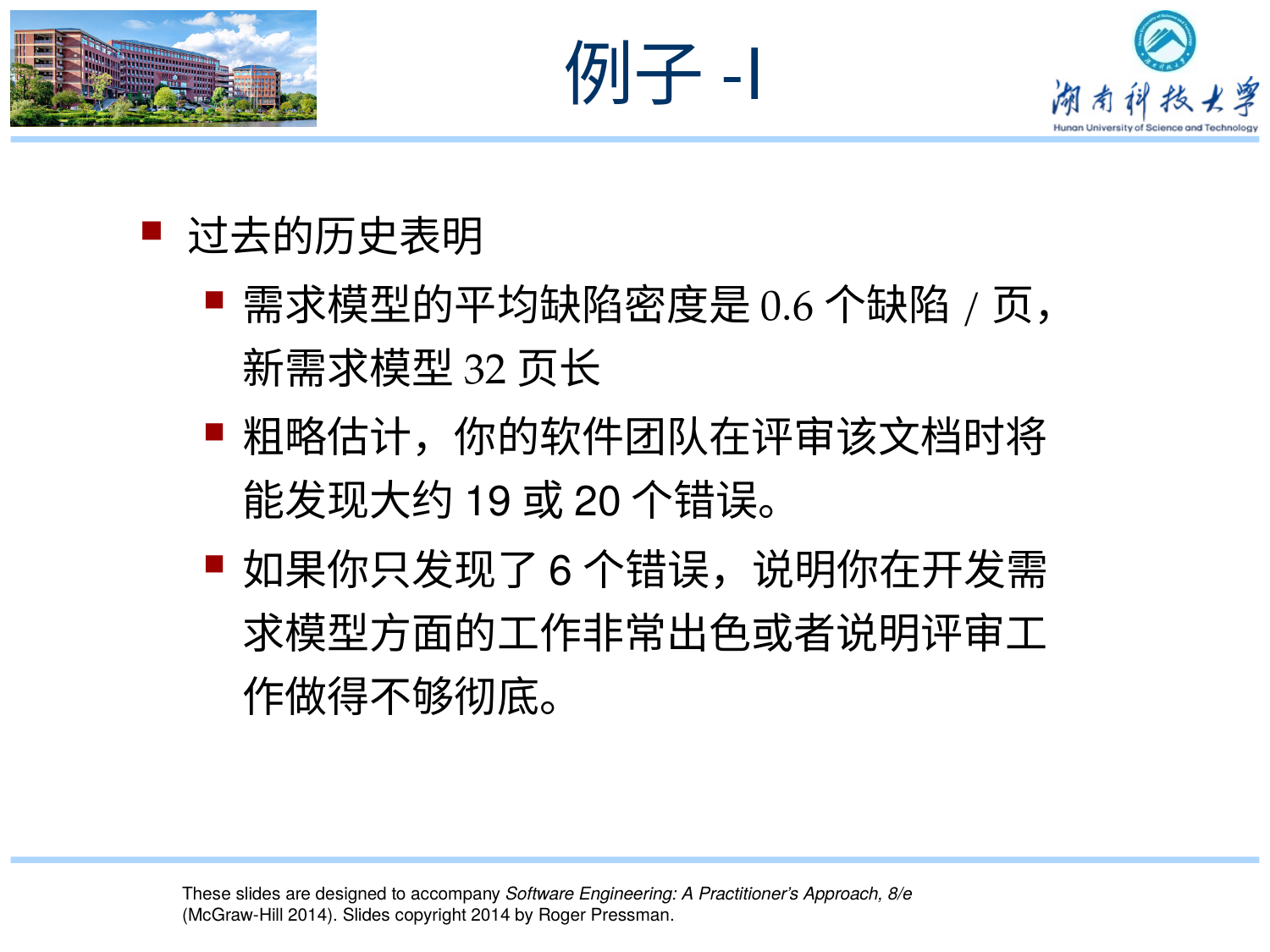

These slides are designed to accompany Software Engineering: A Practitioner’s Approach, 8/e (McGraw-Hill 2014). Slides copyright 2014 by Roger Pressman.
# 例子-I
过去的历史表明
需求模型的平均缺陷密度是0.6个缺陷/页，新需求模型32页长
粗略估计，你的软件团队在评审该文档时将能发现大约19或20个错误。
如果你只发现了6个错误，说明你在开发需求模型方面的工作非常出色或者说明评审工作做得不够彻底。
10